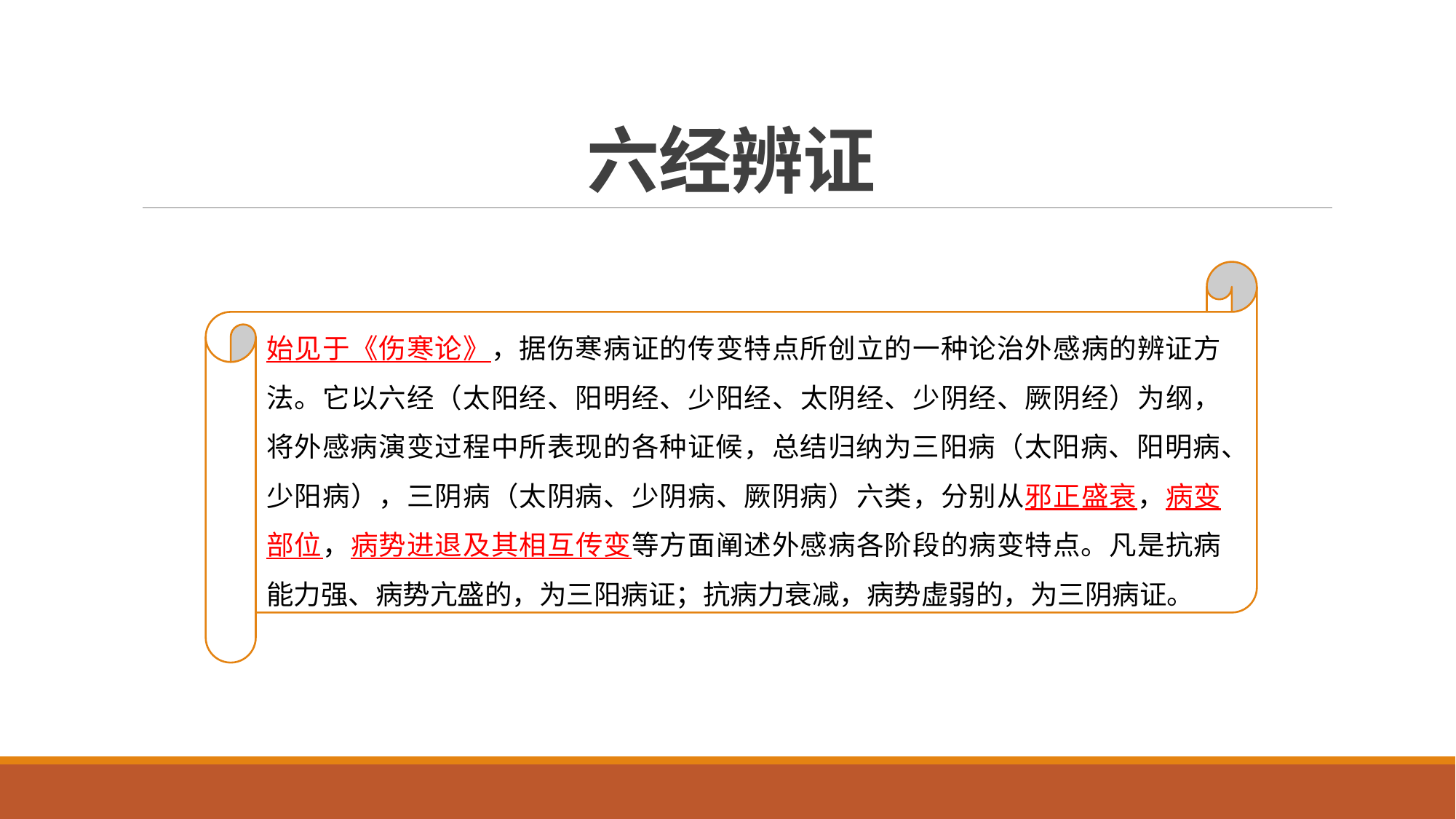

# 六经辨证
始见于《伤寒论》，据伤寒病证的传变特点所创立的一种论治外感病的辨证方法。它以六经（太阳经、阳明经、少阳经、太阴经、少阴经、厥阴经）为纲，将外感病演变过程中所表现的各种证候，总结归纳为三阳病（太阳病、阳明病、少阳病），三阴病（太阴病、少阴病、厥阴病）六类，分别从邪正盛衰，病变部位，病势进退及其相互传变等方面阐述外感病各阶段的病变特点。凡是抗病能力强、病势亢盛的，为三阳病证；抗病力衰减，病势虚弱的，为三阴病证。